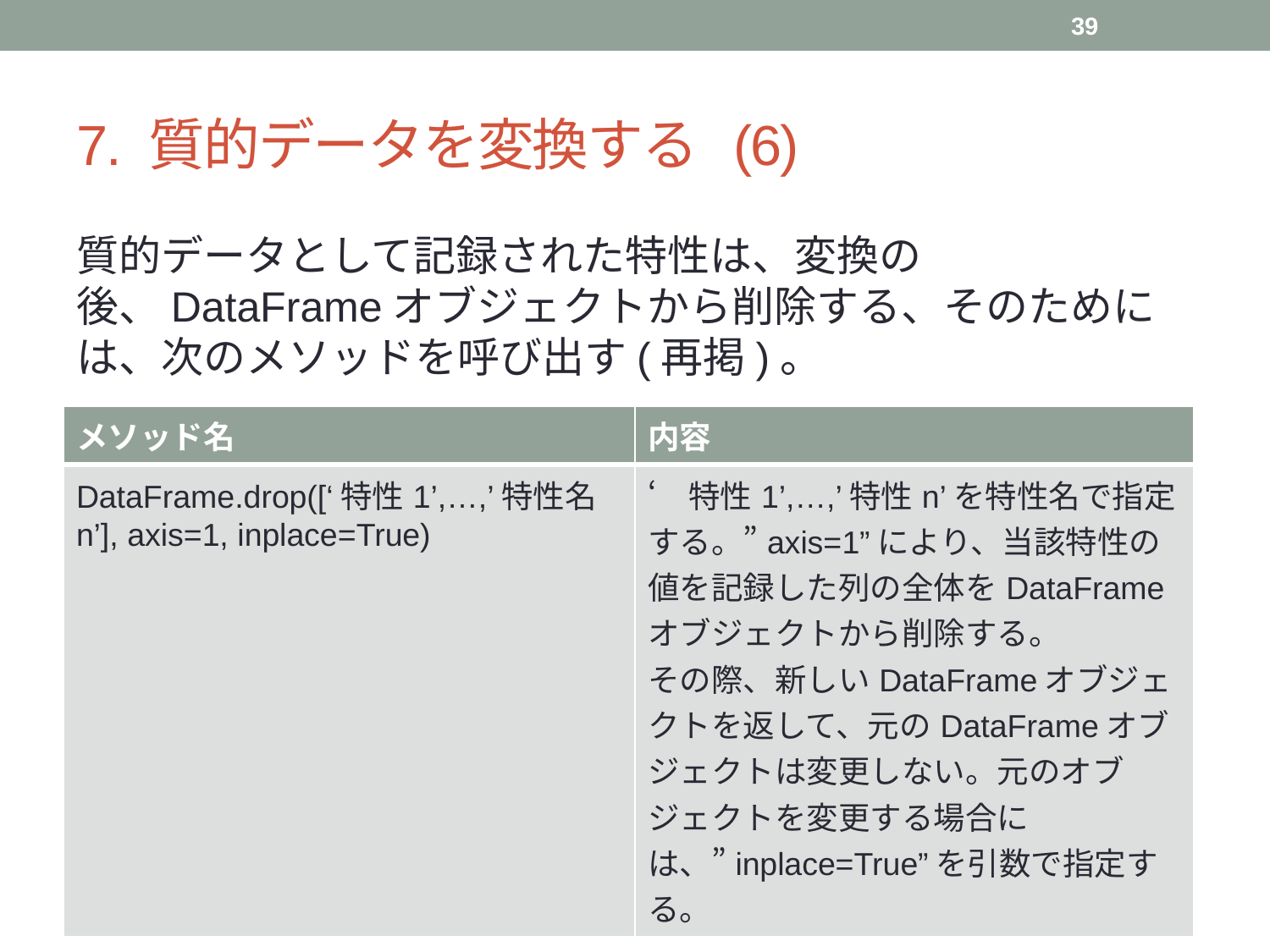

39
# 7. 質的データを変換する  (6)
質的データとして記録された特性は、変換の後、DataFrameオブジェクトから削除する、そのためには、次のメソッドを呼び出す(再掲)。

| メソッド名 | 内容 |
| --- | --- |
| DataFrame.drop([‘特性1’,…,’特性名n’], axis=1, inplace=True) | ‘特性1’,…,’特性n’を特性名で指定する。”axis=1”により、当該特性の値を記録した列の全体をDataFrameオブジェクトから削除する。 その際、新しいDataFrameオブジェクトを返して、元のDataFrameオブジェクトは変更しない。元のオブジェクトを変更する場合には、”inplace=True”を引数で指定する。 |